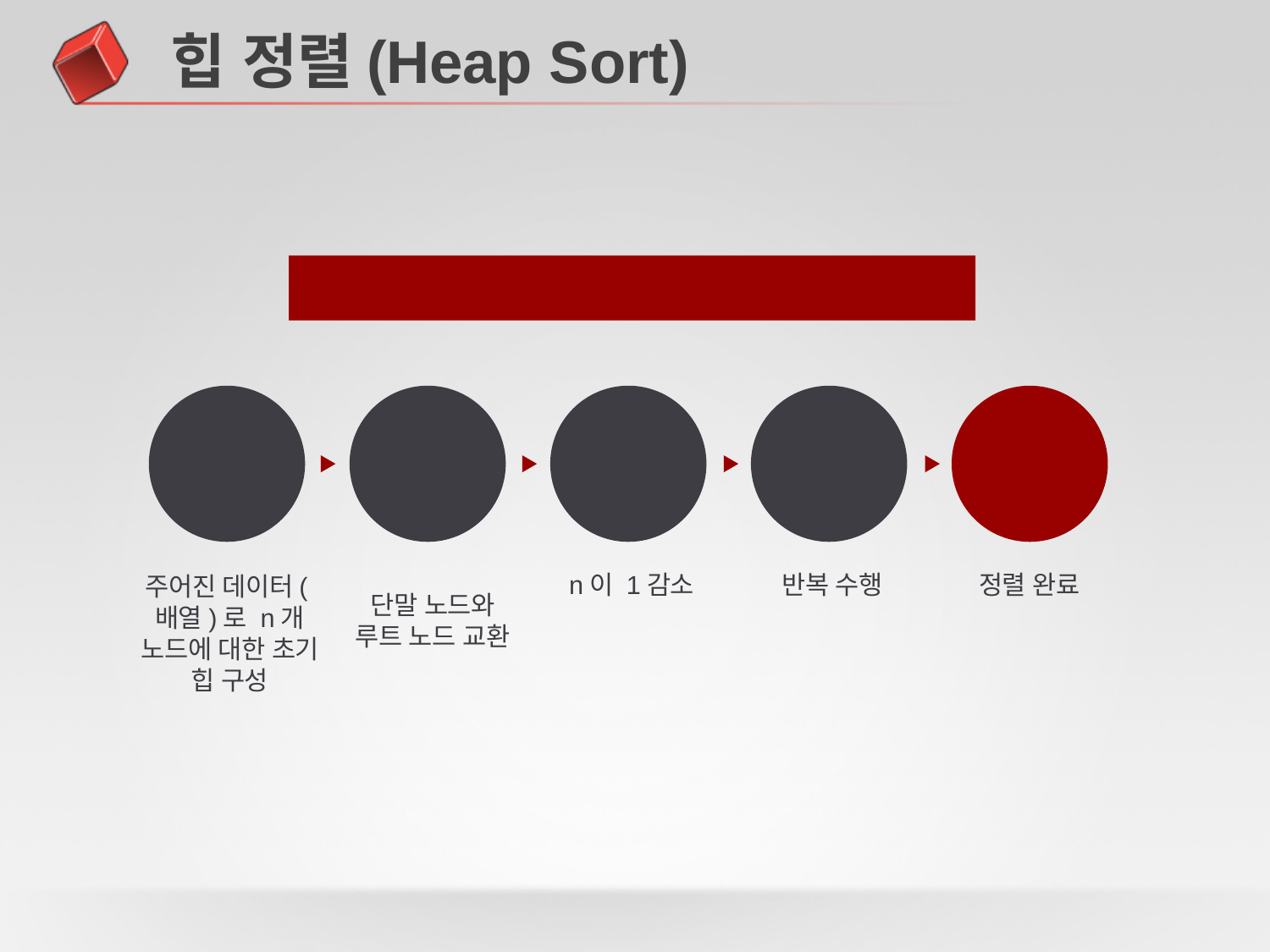

힙 정렬(Heap Sort)
2-2
정렬 수행 방법
A
B
C
D
E

반복 수행
정렬 완료
n이 1감소
주어진 데이터(배열)로 n개 노드에 대한 초기 힙 구성
단말 노드와 루트 노드 교환